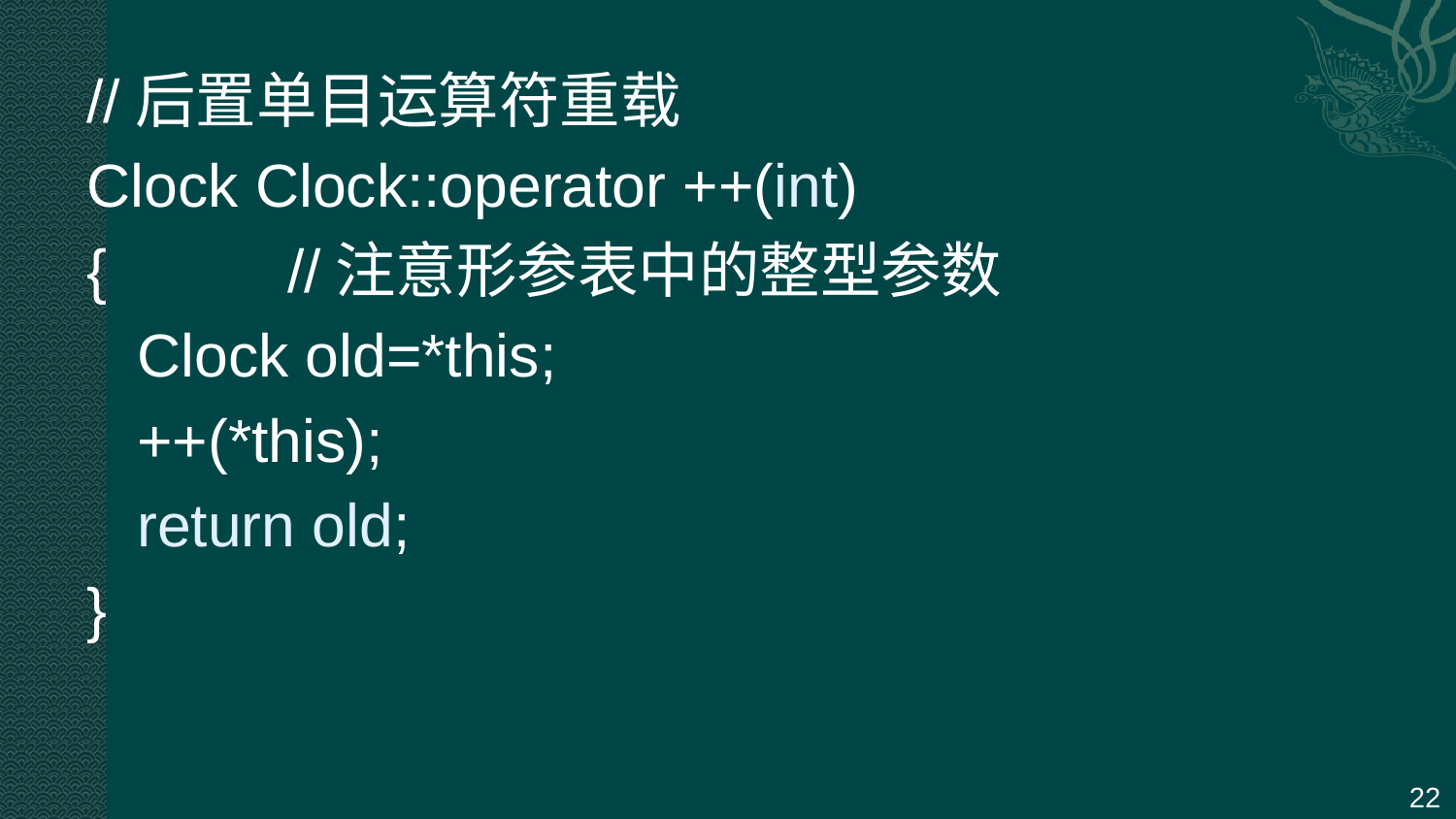

//后置单目运算符重载
Clock Clock::operator ++(int)
{		//注意形参表中的整型参数
   Clock old=*this;
   ++(*this);
   return old;
}
22